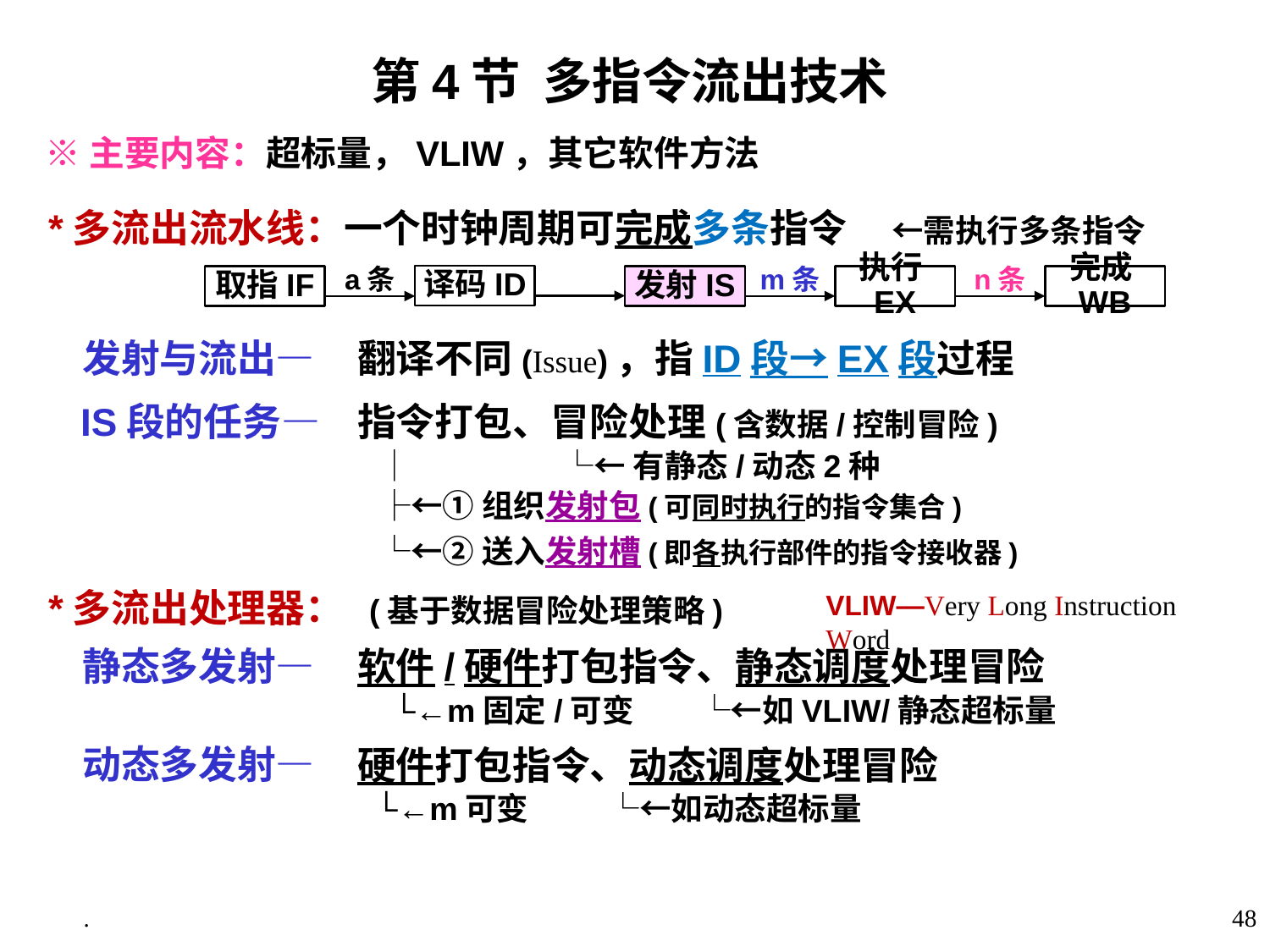

第4节  多指令流出技术
 ※主要内容：超标量，VLIW，其它软件方法
 *多流出流水线：一个时钟周期可完成多条指令     ←需执行多条指令
a条
译码ID
n条
m条
取指IF
发射IS
执行EX
完成WB
    发射与流出—
    IS段的任务—
翻译不同(Issue)，指ID段→EX段过程
指令打包、冒险处理(含数据/控制冒险)
   │                     └←有静态/动态2种
   ├←①组织发射包(可同时执行的指令集合)
   └←②送入发射槽(即各执行部件的指令接收器)
 (基于数据冒险处理策略)
软件/硬件打包指令、静态调度处理冒险
    └←m固定/可变         └←如VLIW/静态超标量
硬件打包指令、动态调度处理冒险
  └←m可变           └←如动态超标量
 *多流出处理器：
    静态多发射—

    动态多发射—
VLIW—Very Long Instruction Word
.
48